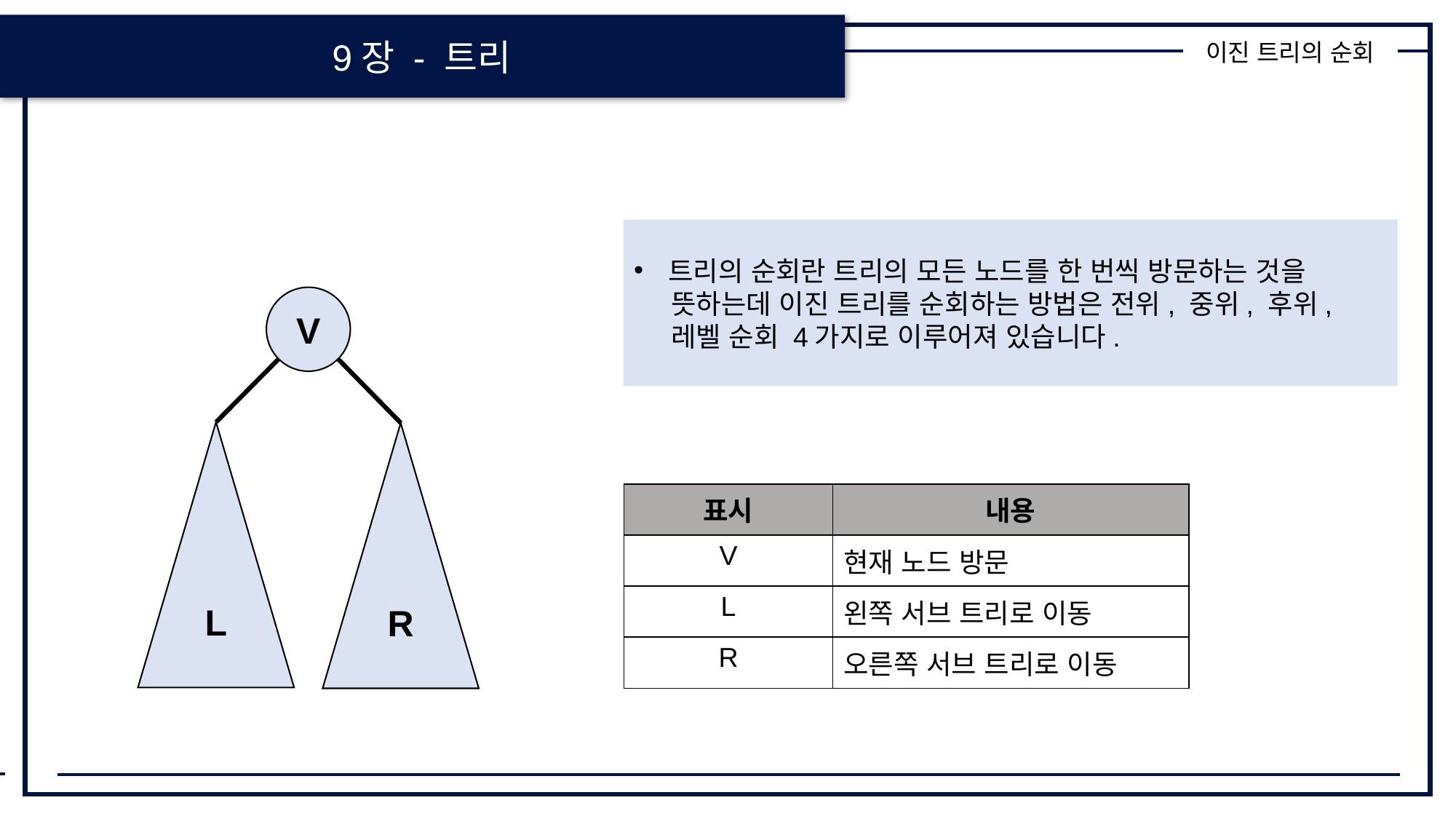

9장 - 트리

이진 트리의 순회
트리의 순회란 트리의 모든 노드를 한 번씩 방문하는 것을
    뜻하는데 이진 트리를 순회하는 방법은 전위, 중위, 후위,
    레벨 순회 4가지로 이루어져 있습니다.
V
L
R
| 표시 | 내용 |
| --- | --- |
| V | 현재 노드 방문 |
| L | 왼쪽 서브 트리로 이동 |
| R | 오른쪽 서브 트리로 이동 |